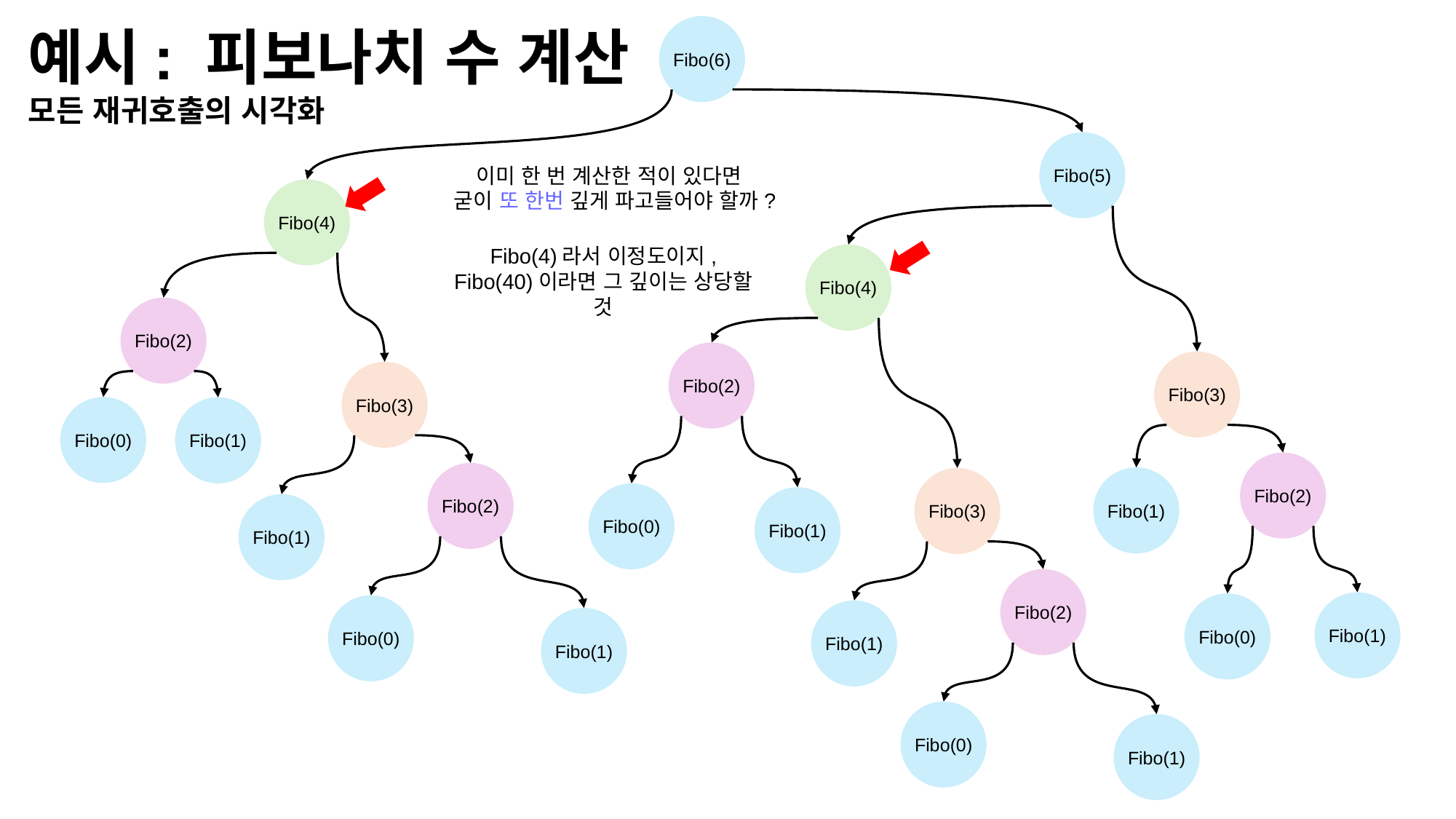

예시: 피보나치 수 계산
모든 재귀호출의 시각화
Fibo(6)
Fibo(5)
이미 한 번 계산한 적이 있다면 굳이 또 한번 깊게 파고들어야 할까?
Fibo(4)

Fibo(4)라서 이정도이지,
Fibo(40)이라면 그 깊이는 상당할 것

Fibo(4)
Fibo(2)
Fibo(2)
Fibo(3)
Fibo(3)
Fibo(0)
Fibo(1)
Fibo(2)
Fibo(2)
Fibo(1)
Fibo(3)
Fibo(0)
Fibo(1)
Fibo(1)
Fibo(2)
Fibo(1)
Fibo(0)
Fibo(0)
Fibo(1)
Fibo(1)
Fibo(0)
Fibo(1)